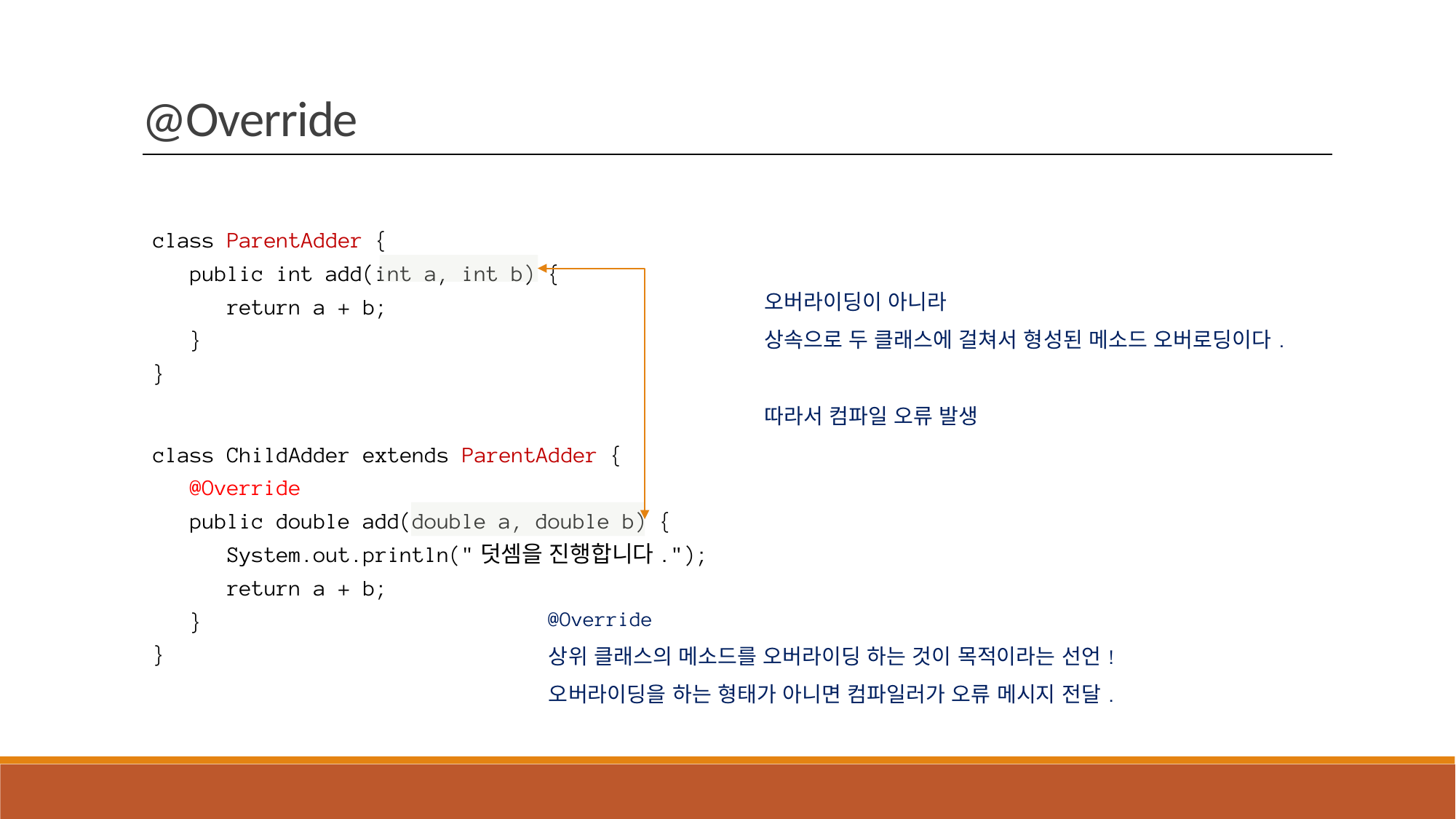

@Override
class ParentAdder {
   public int add(int a, int b) {
      return a + b;
   }
}

오버라이딩이 아니라
상속으로 두 클래스에 걸쳐서 형성된 메소드 오버로딩이다.

따라서 컴파일 오류 발생
class ChildAdder extends ParentAdder {
   @Override
   public double add(double a, double b) {
      System.out.println("덧셈을 진행합니다.");
      return a + b;
   }
}

@Override
상위 클래스의 메소드를 오버라이딩 하는 것이 목적이라는 선언!
오버라이딩을 하는 형태가 아니면 컴파일러가 오류 메시지 전달.